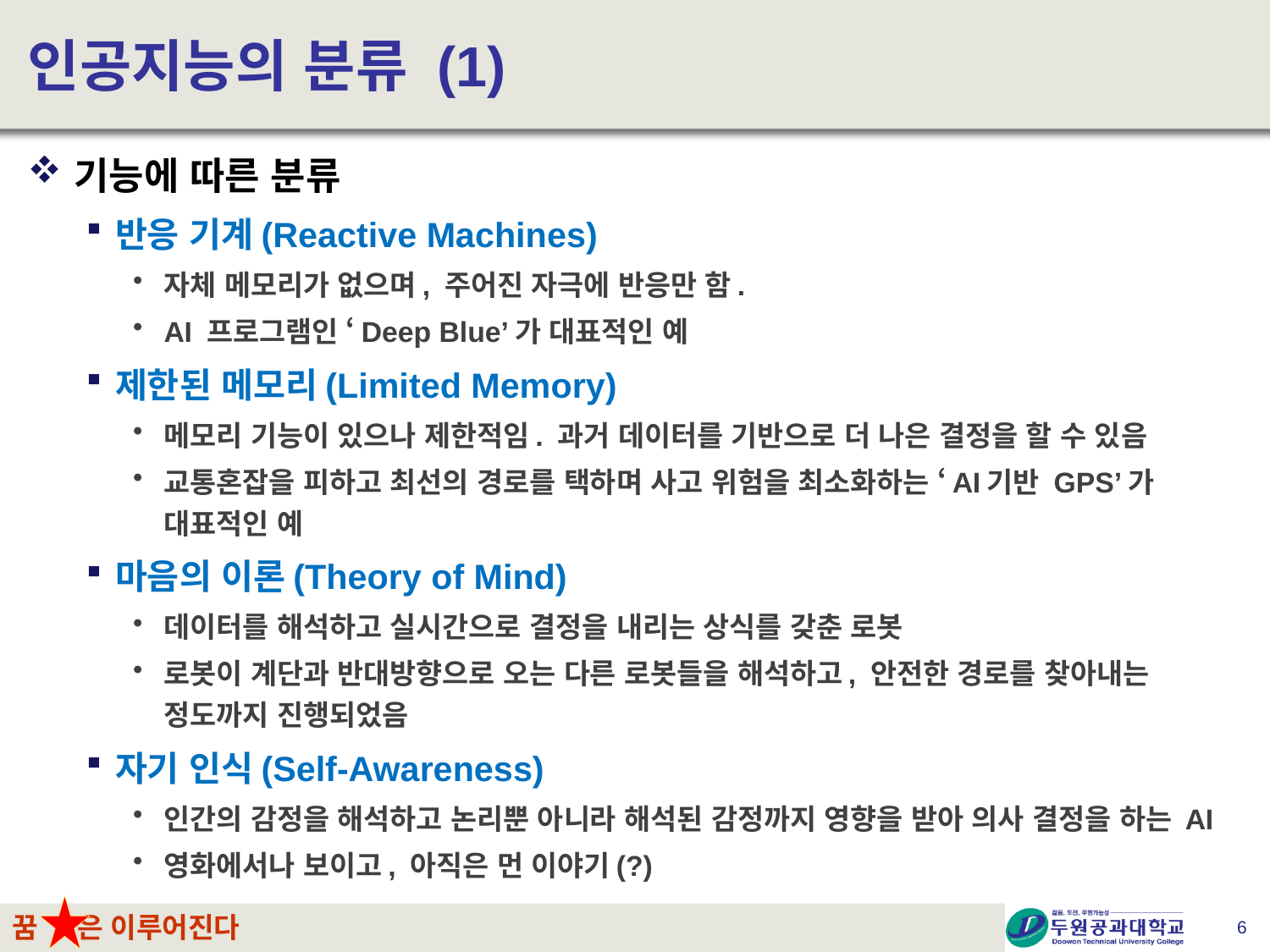

# 인공지능의 분류 (1)
기능에 따른 분류
반응 기계(Reactive Machines)
자체 메모리가 없으며, 주어진 자극에 반응만 함.
AI 프로그램인 ‘Deep Blue’가 대표적인 예
제한된 메모리(Limited Memory)
메모리 기능이 있으나 제한적임. 과거 데이터를 기반으로 더 나은 결정을 할 수 있음
교통혼잡을 피하고 최선의 경로를 택하며 사고 위험을 최소화하는 ‘AI기반 GPS’가 대표적인 예
마음의 이론(Theory of Mind)
데이터를 해석하고 실시간으로 결정을 내리는 상식를 갖춘 로봇
로봇이 계단과 반대방향으로 오는 다른 로봇들을 해석하고, 안전한 경로를 찾아내는 정도까지 진행되었음
자기 인식(Self-Awareness)
인간의 감정을 해석하고 논리뿐 아니라 해석된 감정까지 영향을 받아 의사 결정을 하는 AI
영화에서나 보이고, 아직은 먼 이야기(?)

6